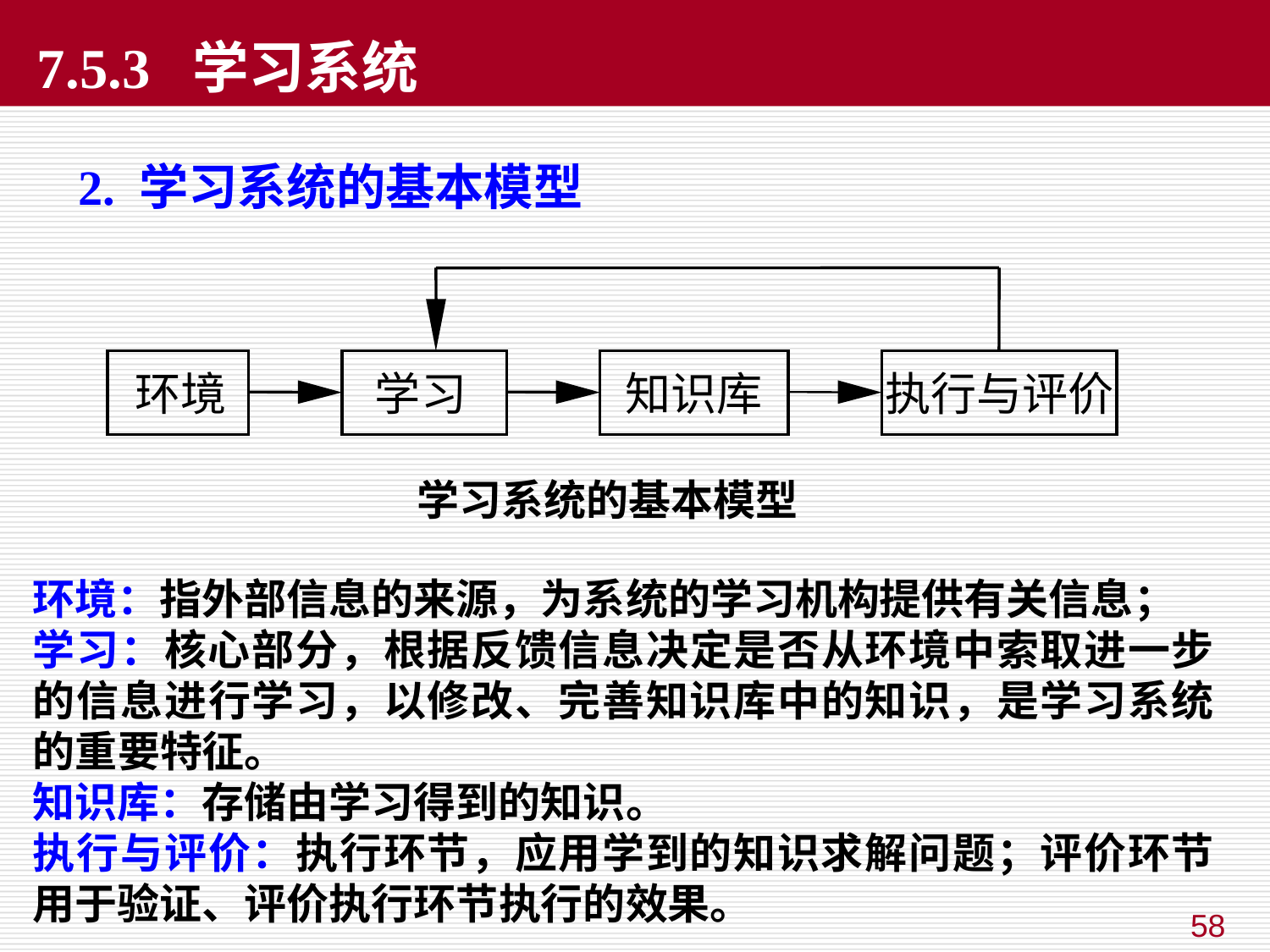

7.5.3  学习系统
# 2. 学习系统的基本模型

环境
学习
知识库
执行与评价

学习系统的基本模型

环境：指外部信息的来源，为系统的学习机构提供有关信息；
学习：核心部分，根据反馈信息决定是否从环境中索取进一步的信息进行学习，以修改、完善知识库中的知识，是学习系统的重要特征。
知识库：存储由学习得到的知识。
执行与评价：执行环节，应用学到的知识求解问题；评价环节用于验证、评价执行环节执行的效果。
58